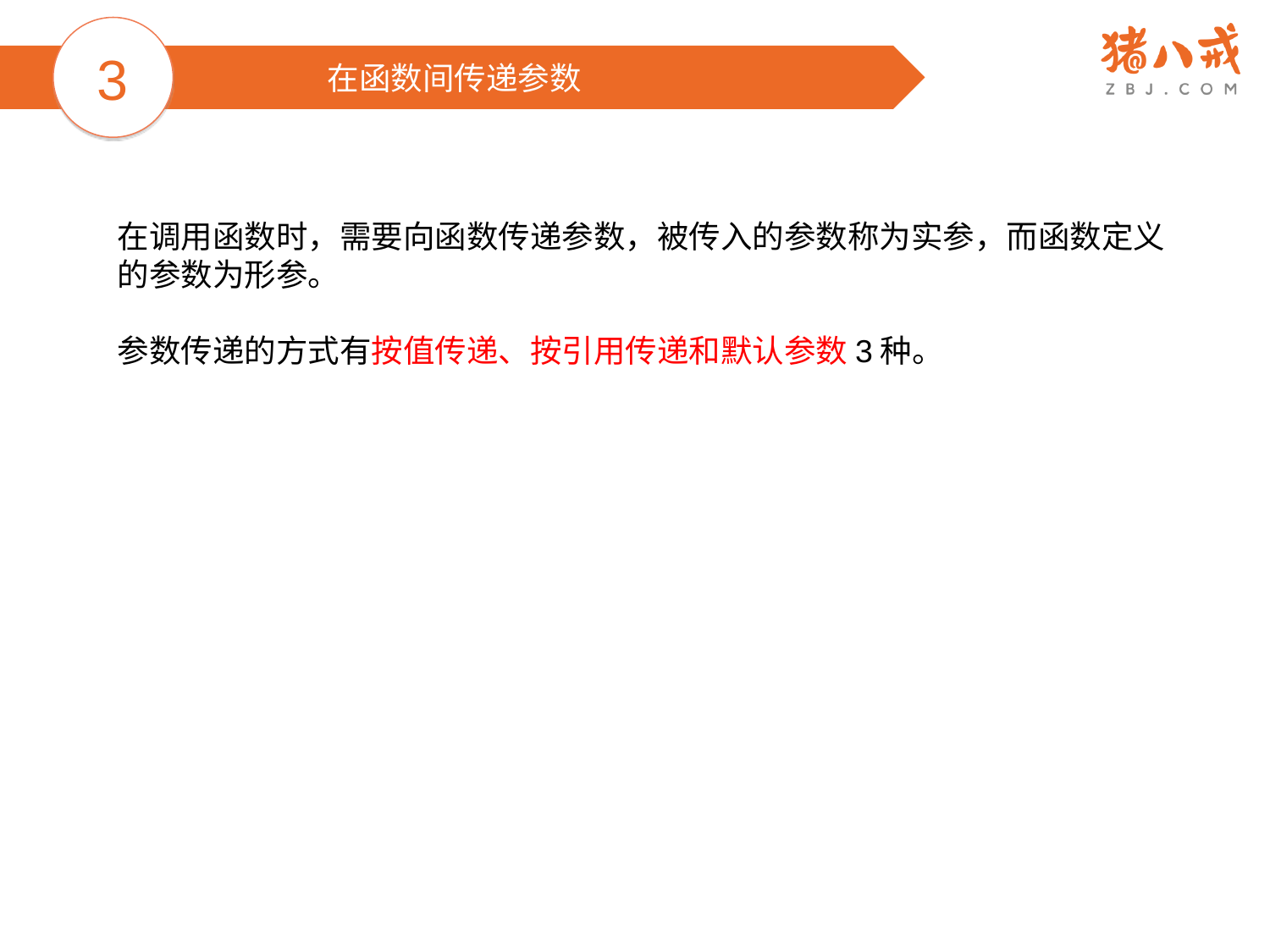

3
在函数间传递参数

在调用函数时，需要向函数传递参数，被传入的参数称为实参，而函数定义的参数为形参。

参数传递的方式有按值传递、按引用传递和默认参数3种。